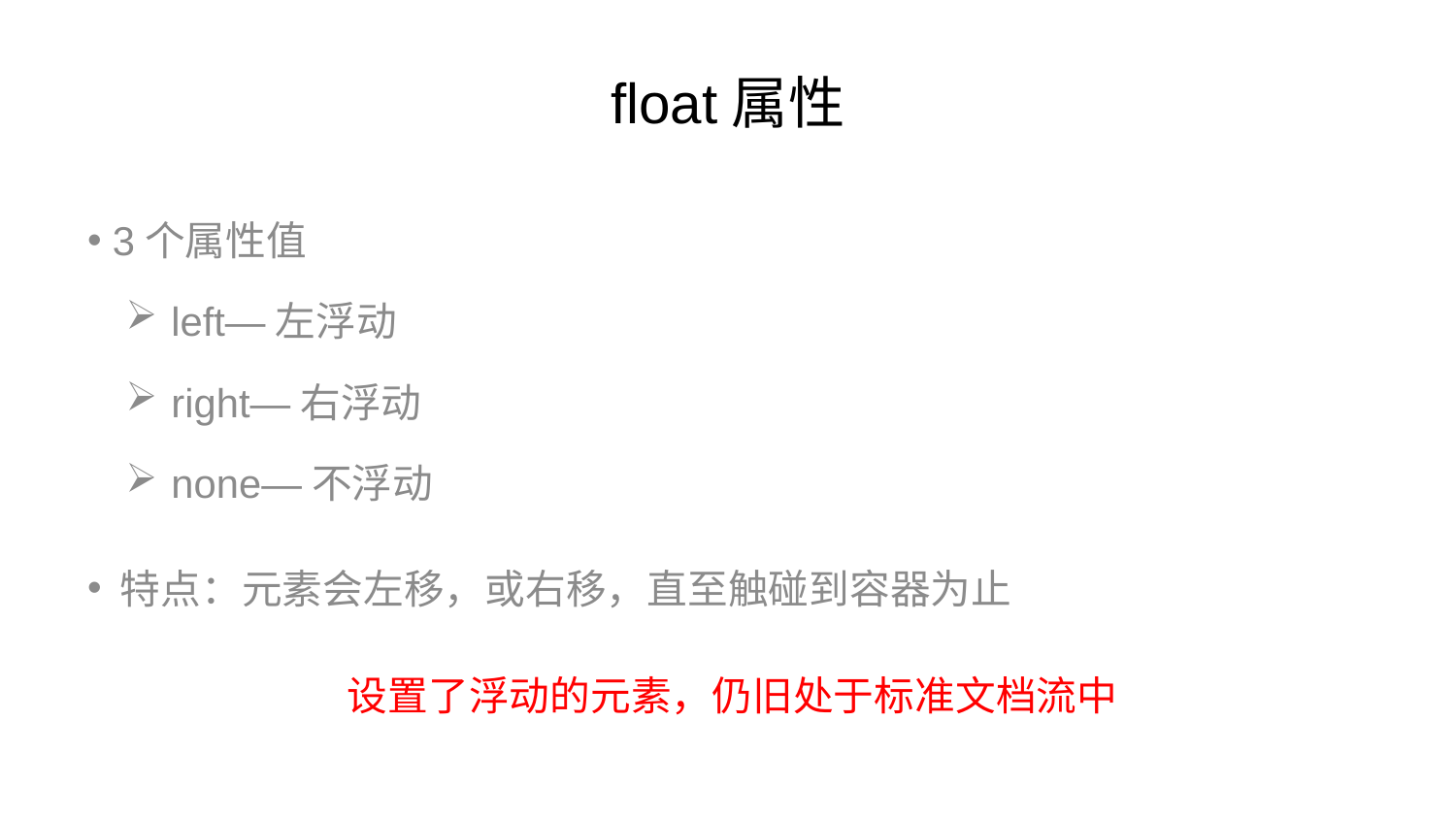

float属性
 3个属性值
 left—左浮动
 right—右浮动
 none—不浮动
 特点：元素会左移，或右移，直至触碰到容器为止

设置了浮动的元素，仍旧处于标准文档流中